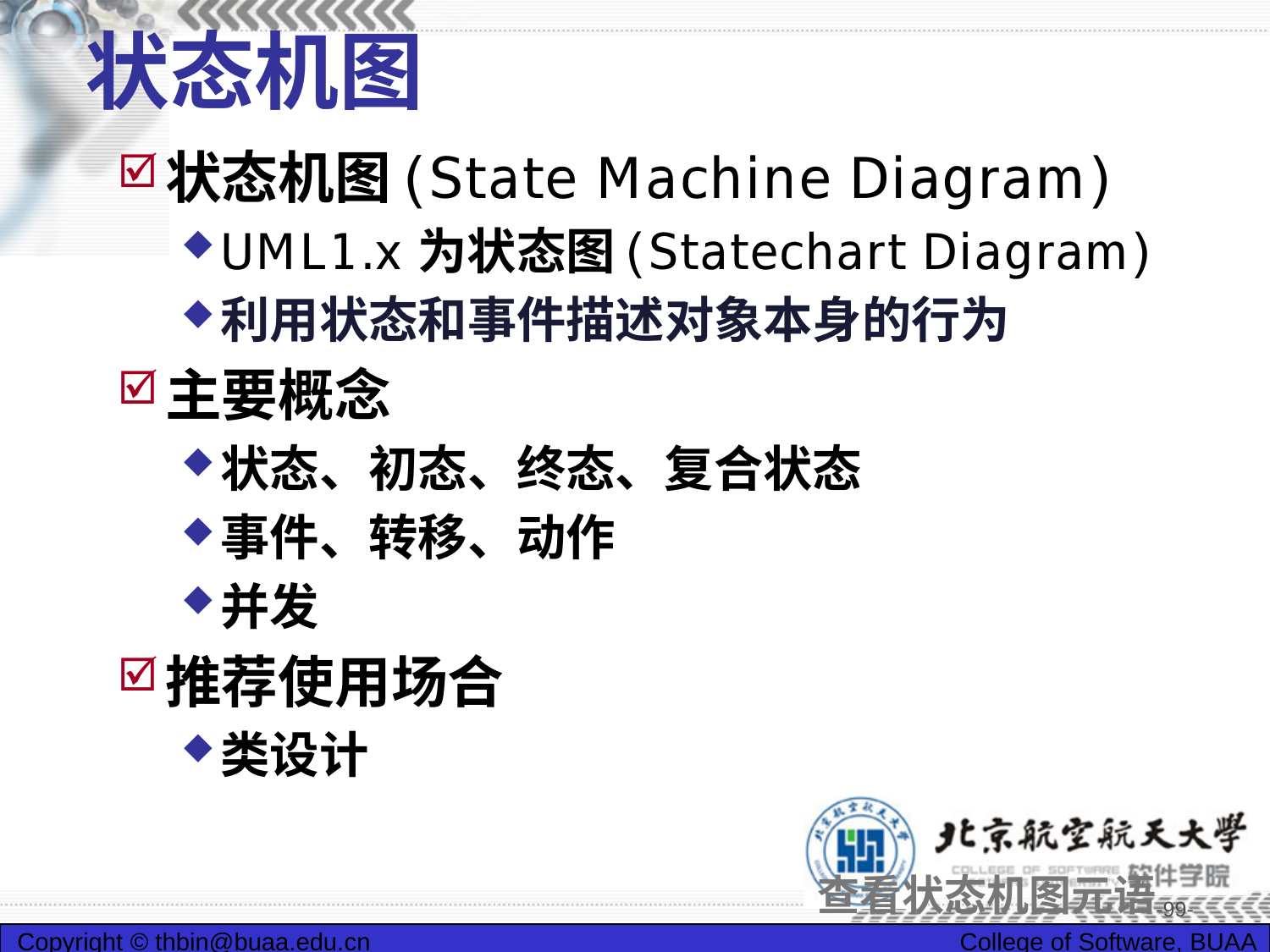

# 状态机图
状态机图(State Machine Diagram)
UML1.x为状态图(Statechart Diagram)
利用状态和事件描述对象本身的行为
主要概念
状态、初态、终态、复合状态
事件、转移、动作
并发
推荐使用场合
类设计
查看状态机图元语
-99-